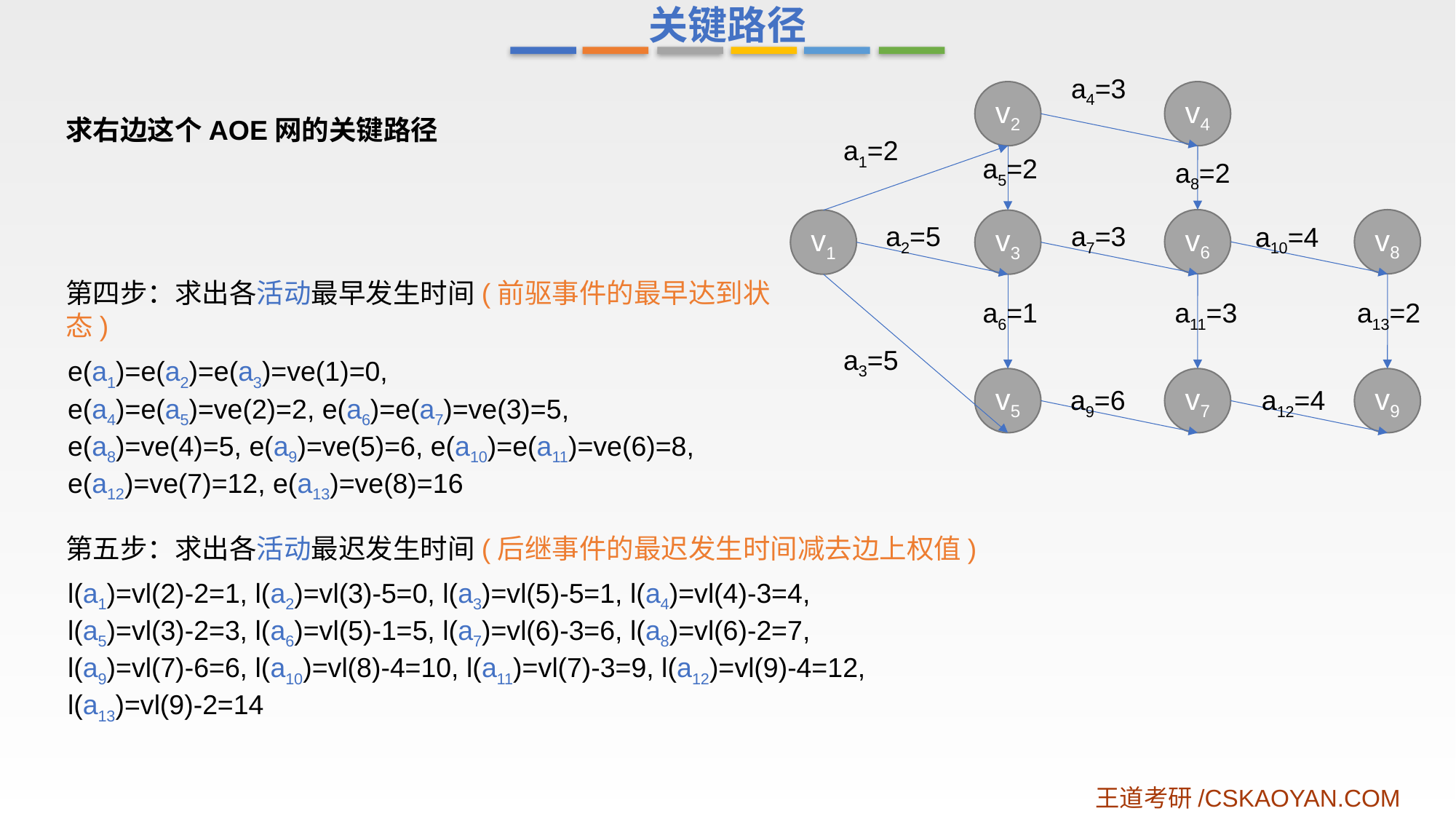

关键路径

a4=3
v2
v4
求右边这个AOE网的关键路径
a1=2
a5=2
a8=2
v8
v6
v3
v1
a2=5
a7=3
a10=4
第四步：求出各活动最早发生时间(前驱事件的最早达到状态)
a6=1
a13=2
a11=3
a3=5
e(a1)=e(a2)=e(a3)=ve(1)=0,
e(a4)=e(a5)=ve(2)=2, e(a6)=e(a7)=ve(3)=5,
e(a8)=ve(4)=5, e(a9)=ve(5)=6, e(a10)=e(a11)=ve(6)=8,
e(a12)=ve(7)=12, e(a13)=ve(8)=16
v5
v7
v9
a9=6
a12=4
第五步：求出各活动最迟发生时间(后继事件的最迟发生时间减去边上权值)
l(a1)=vl(2)-2=1, l(a2)=vl(3)-5=0, l(a3)=vl(5)-5=1, l(a4)=vl(4)-3=4,
l(a5)=vl(3)-2=3, l(a6)=vl(5)-1=5, l(a7)=vl(6)-3=6, l(a8)=vl(6)-2=7,
l(a9)=vl(7)-6=6, l(a10)=vl(8)-4=10, l(a11)=vl(7)-3=9, l(a12)=vl(9)-4=12,
l(a13)=vl(9)-2=14
王道考研/CSKAOYAN.COM